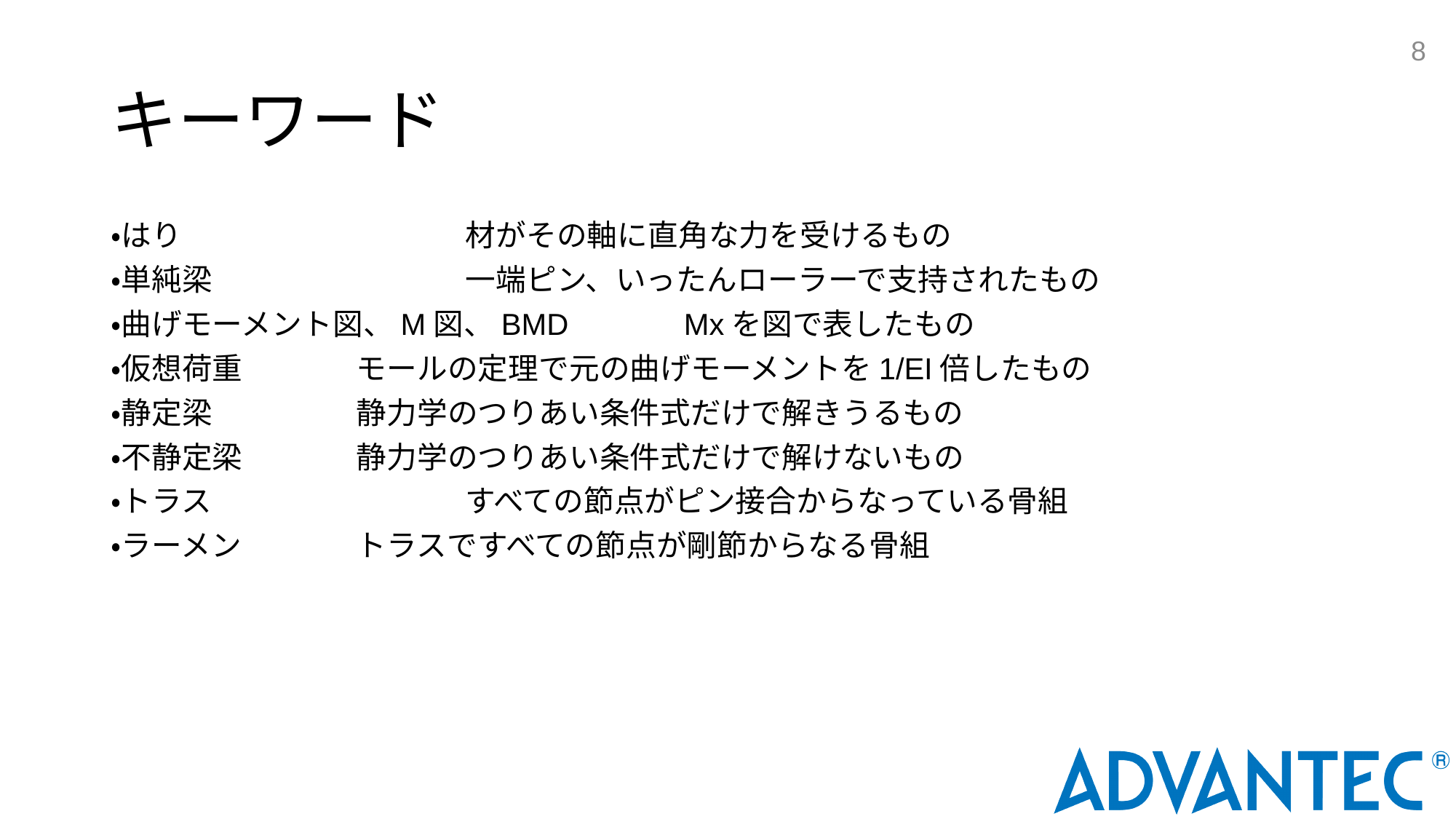

# キーワード
・はり			材がその軸に直角な力を受けるもの
・単純梁			一端ピン、いったんローラーで支持されたもの
・曲げモーメント図、M図、BMD		Mxを図で表したもの
・仮想荷重		モールの定理で元の曲げモーメントを1/EI倍したもの
・静定梁		静力学のつりあい条件式だけで解きうるもの
・不静定梁		静力学のつりあい条件式だけで解けないもの
・トラス			すべての節点がピン接合からなっている骨組
・ラーメン		トラスですべての節点が剛節からなる骨組